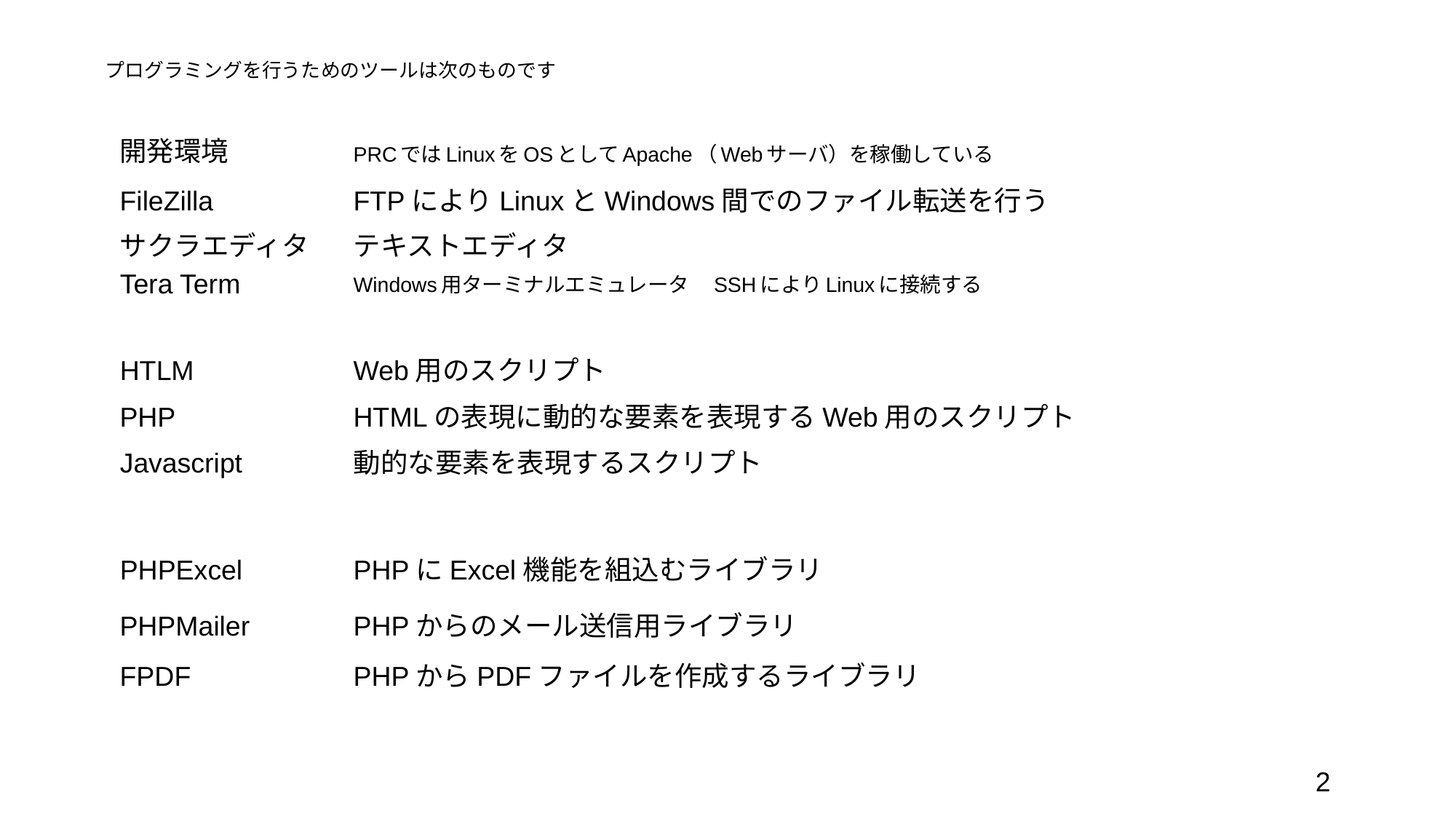

プログラミングを行うためのツールは次のものです
開発環境
PRCではLinuxをOSとしてApache（Webサーバ）を稼働している
FileZilla
FTPによりLinuxとWindows間でのファイル転送を行う
サクラエディタ
テキストエディタ
Tera Term
Windows用ターミナルエミュレータ　SSHによりLinuxに接続する
HTLM
Web用のスクリプト
PHP
HTMLの表現に動的な要素を表現するWeb用のスクリプト
Javascript
動的な要素を表現するスクリプト
PHPExcel
PHPにExcel機能を組込むライブラリ
PHPMailer
PHPからのメール送信用ライブラリ
FPDF
PHPからPDFファイルを作成するライブラリ